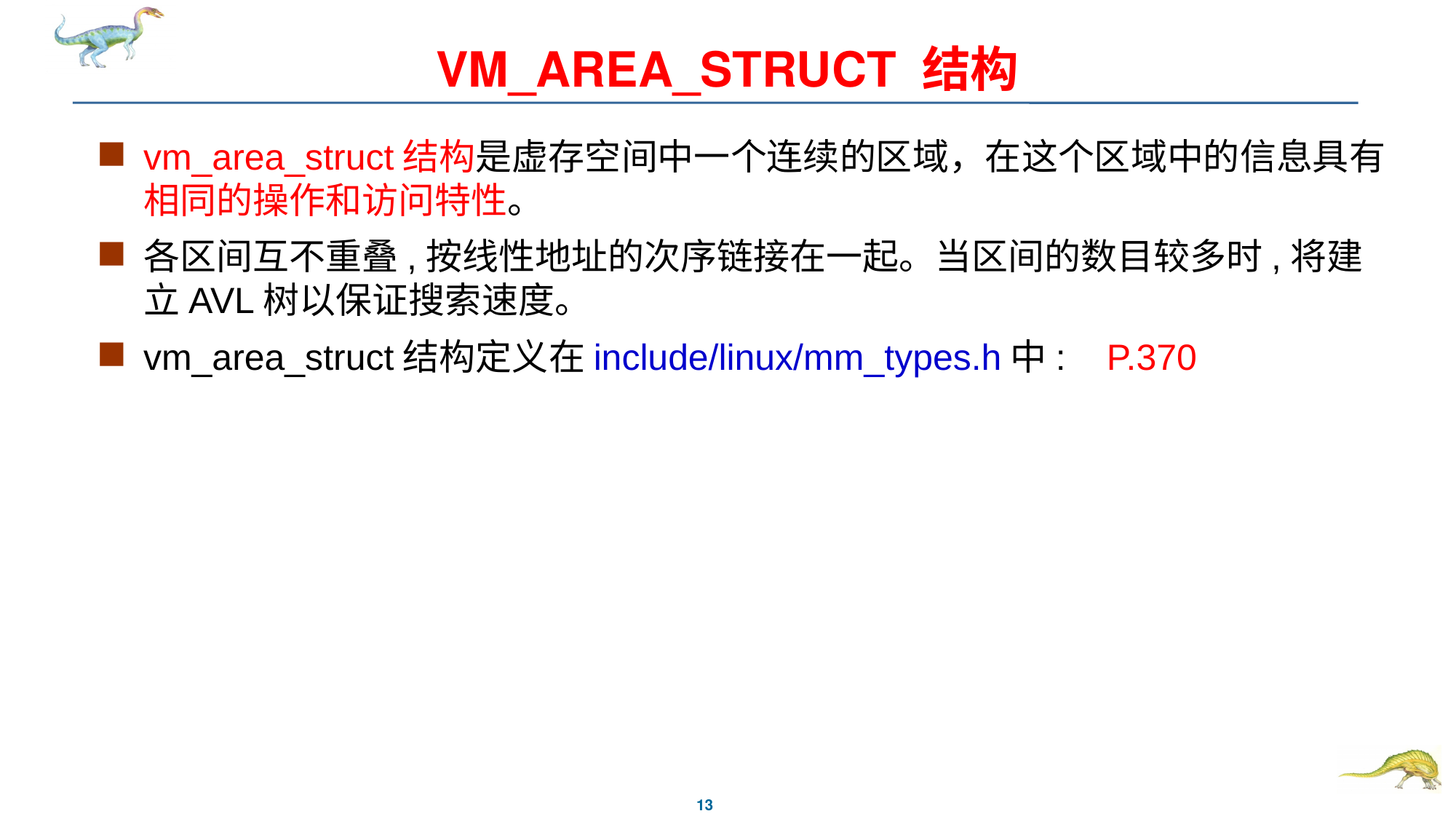

# VM_AREA_STRUCT 结构
vm_area_struct结构是虚存空间中一个连续的区域，在这个区域中的信息具有相同的操作和访问特性。
各区间互不重叠,按线性地址的次序链接在一起。当区间的数目较多时,将建立AVL树以保证搜索速度。
vm_area_struct结构定义在include/linux/mm_types.h中:    P.370